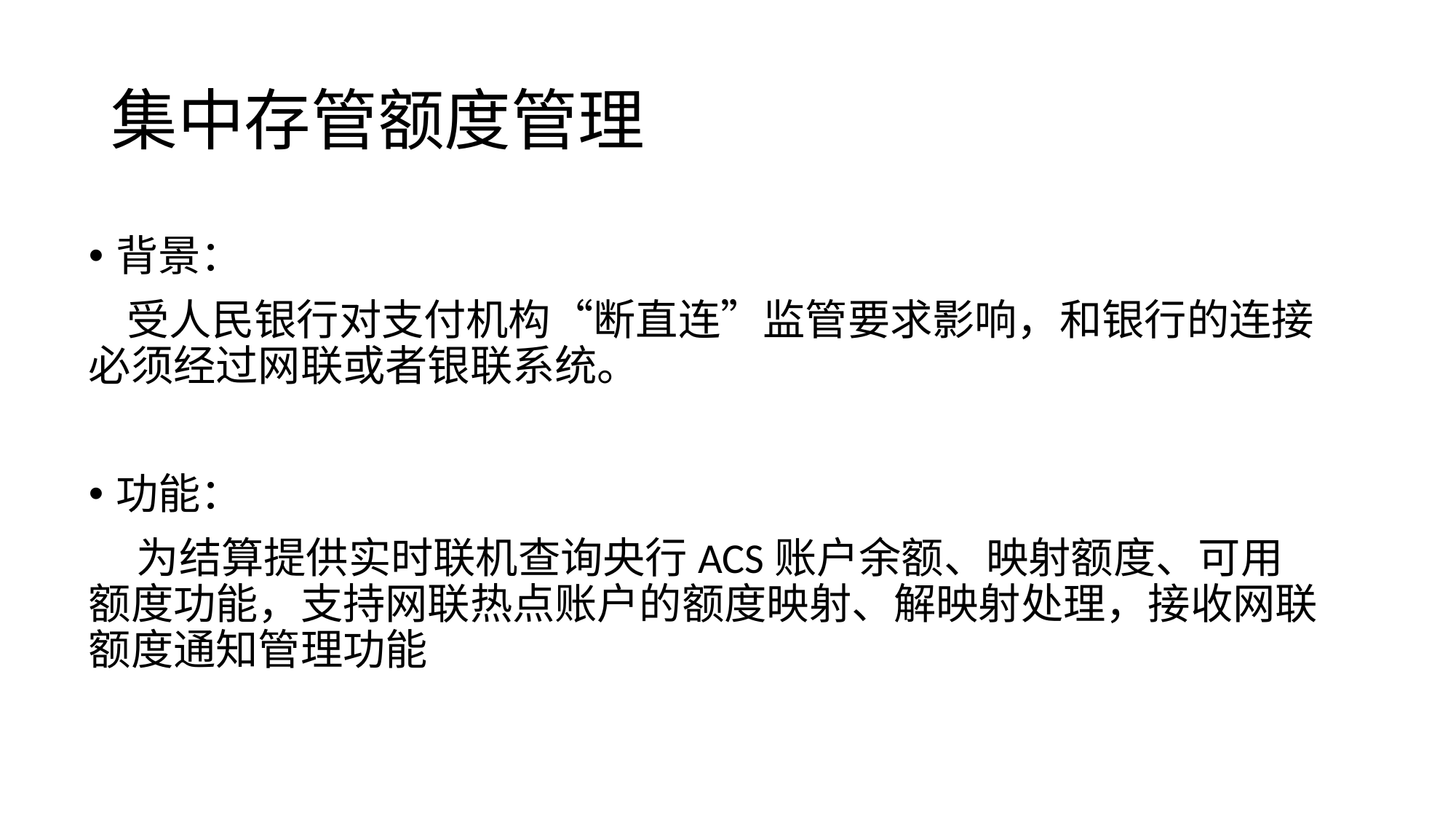

# 集中存管额度管理
背景：
   受人民银行对支付机构“断直连”监管要求影响，和银行的连接必须经过网联或者银联系统。

功能：
    为结算提供实时联机查询央行ACS账户余额、映射额度、可用额度功能，支持网联热点账户的额度映射、解映射处理，接收网联额度通知管理功能